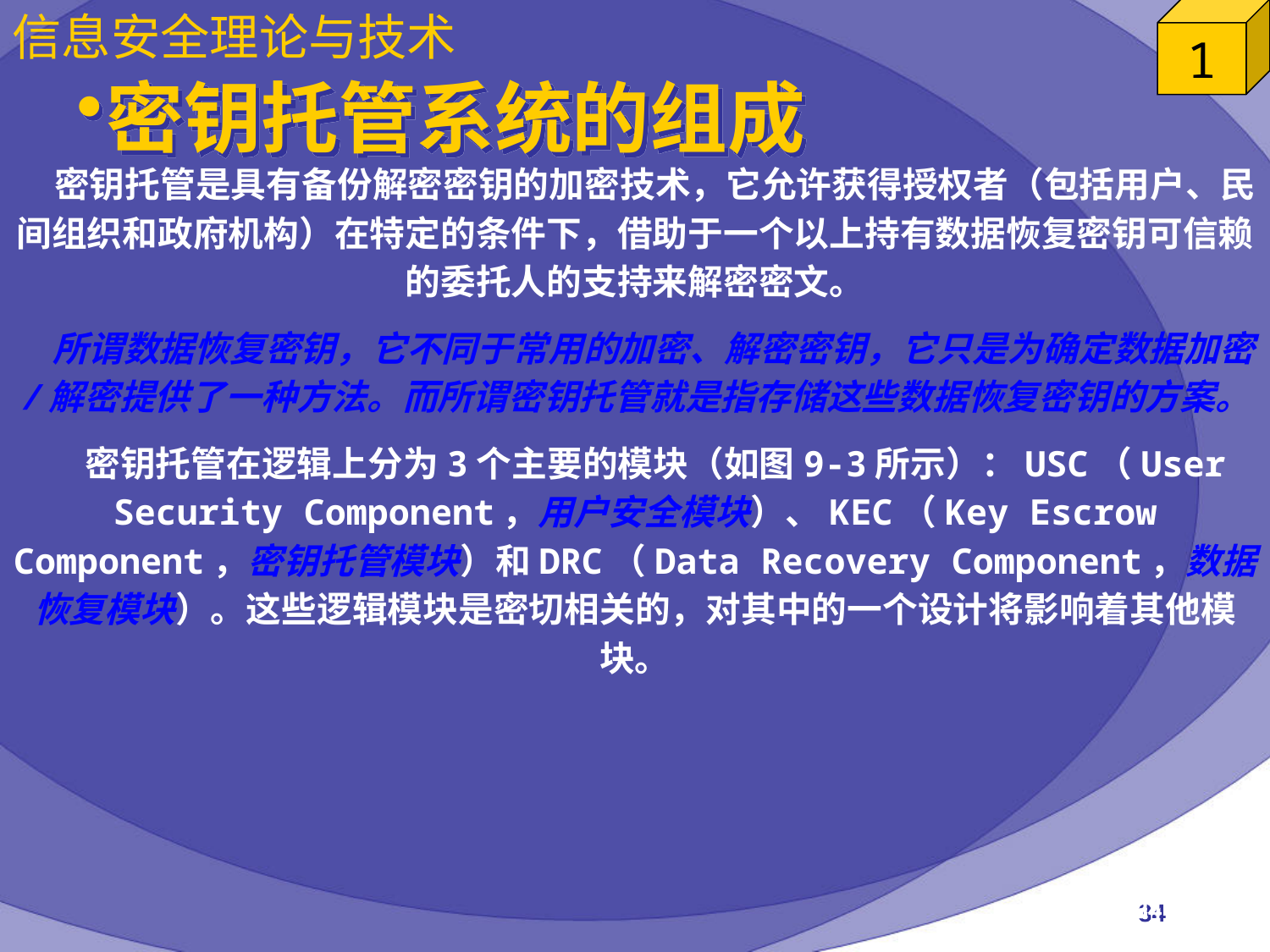

密钥托管系统的组成
    密钥托管是具有备份解密密钥的加密技术，它允许获得授权者（包括用户、民间组织和政府机构）在特定的条件下，借助于一个以上持有数据恢复密钥可信赖的委托人的支持来解密密文。
    所谓数据恢复密钥，它不同于常用的加密、解密密钥，它只是为确定数据加密/解密提供了一种方法。而所谓密钥托管就是指存储这些数据恢复密钥的方案。
    密钥托管在逻辑上分为3个主要的模块（如图9-3所示）：USC（User Security Component，用户安全模块）、KEC（Key Escrow Component，密钥托管模块）和DRC（Data Recovery Component，数据恢复模块）。这些逻辑模块是密切相关的，对其中的一个设计将影响着其他模块。
2023/4/25
34